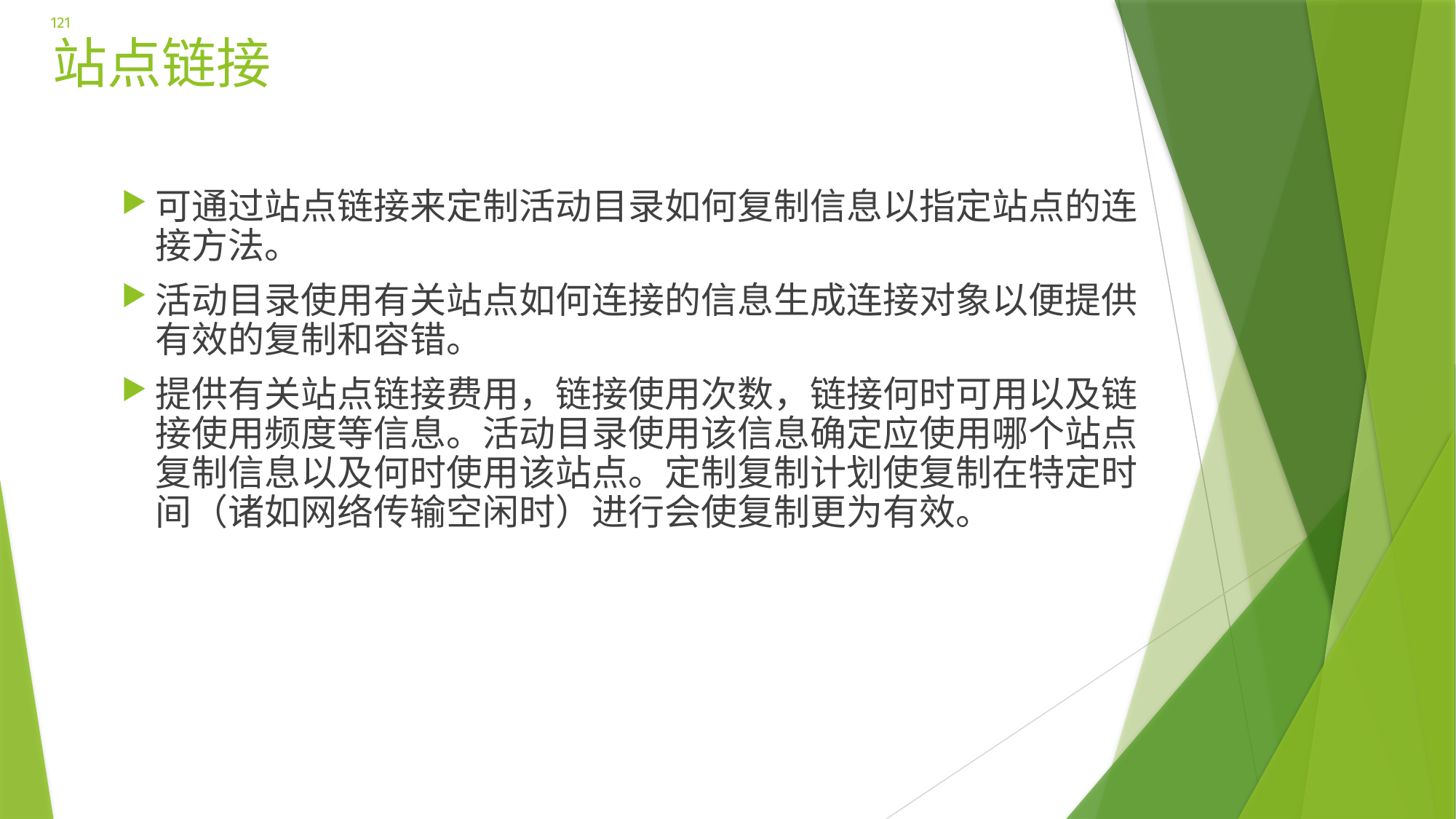

121
# 站点链接
可通过站点链接来定制活动目录如何复制信息以指定站点的连接方法。
活动目录使用有关站点如何连接的信息生成连接对象以便提供有效的复制和容错。
提供有关站点链接费用，链接使用次数，链接何时可用以及链接使用频度等信息。活动目录使用该信息确定应使用哪个站点复制信息以及何时使用该站点。定制复制计划使复制在特定时间（诸如网络传输空闲时）进行会使复制更为有效。